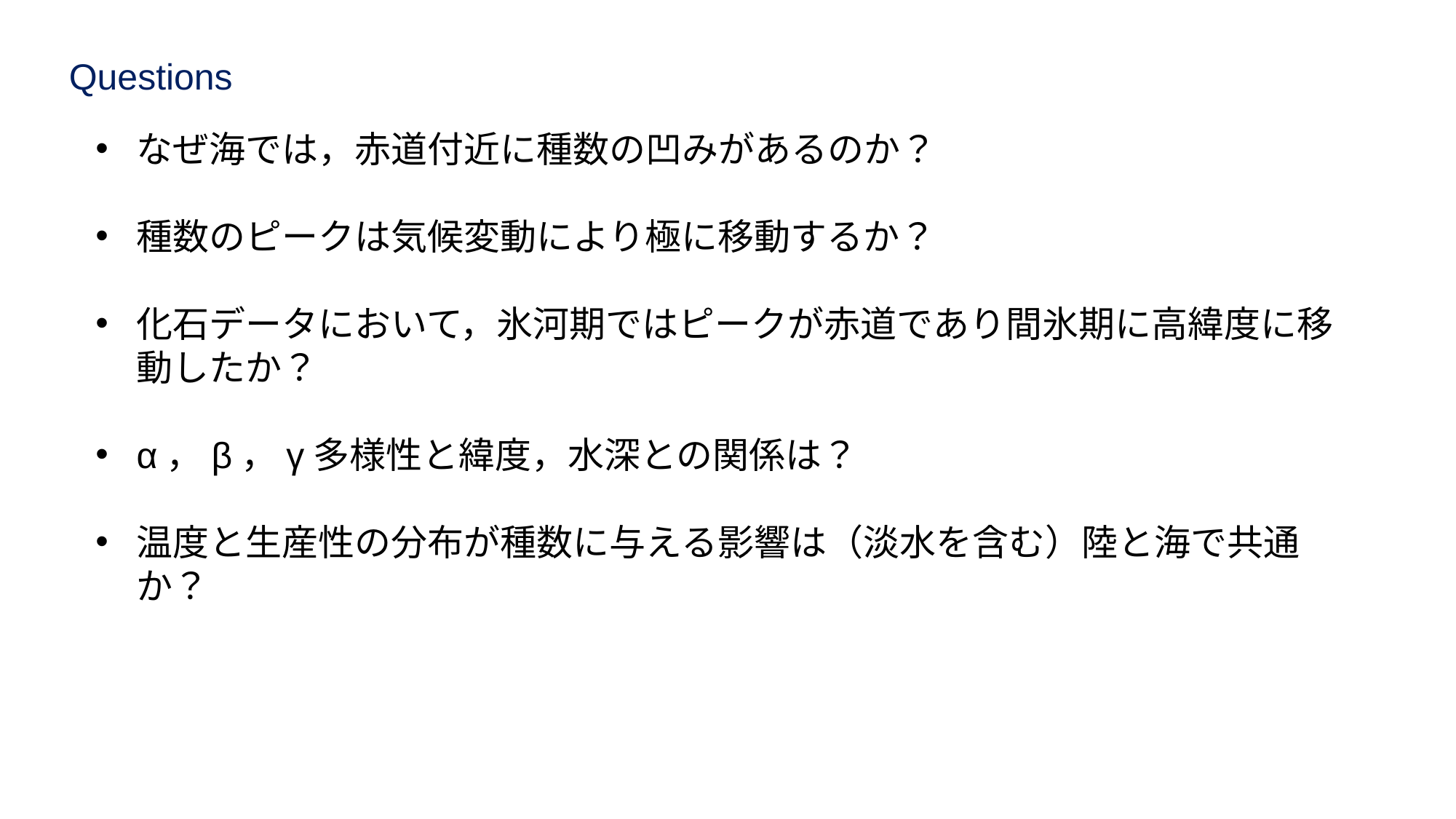

Questions
なぜ海では，赤道付近に種数の凹みがあるのか？

種数のピークは気候変動により極に移動するか？

化石データにおいて，氷河期ではピークが赤道であり間氷期に高緯度に移動したか？

α，β，γ多様性と緯度，水深との関係は？

温度と生産性の分布が種数に与える影響は（淡水を含む）陸と海で共通か？